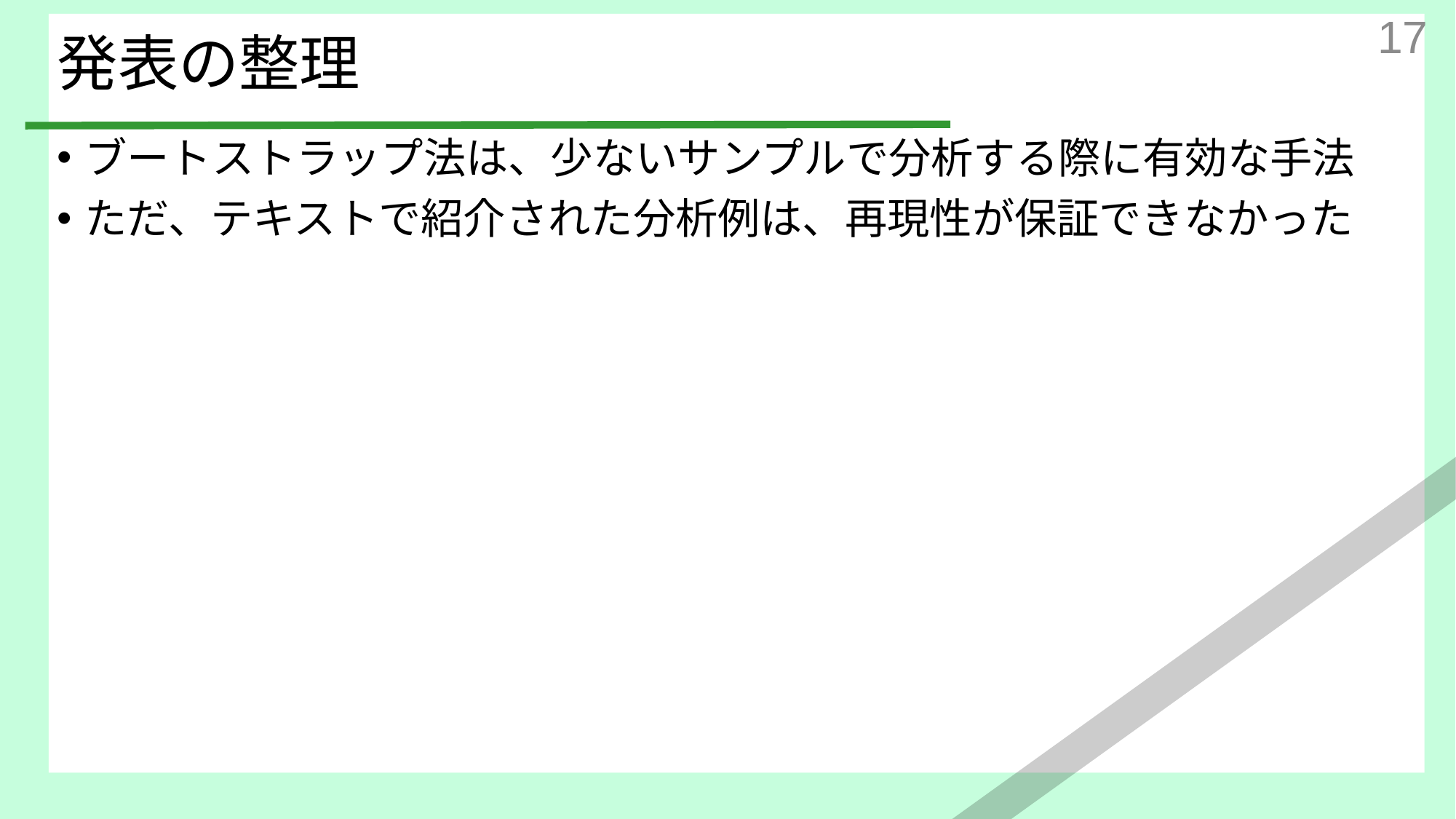

17
# 発表の整理
ブートストラップ法は、少ないサンプルで分析する際に有効な手法
ただ、テキストで紹介された分析例は、再現性が保証できなかった